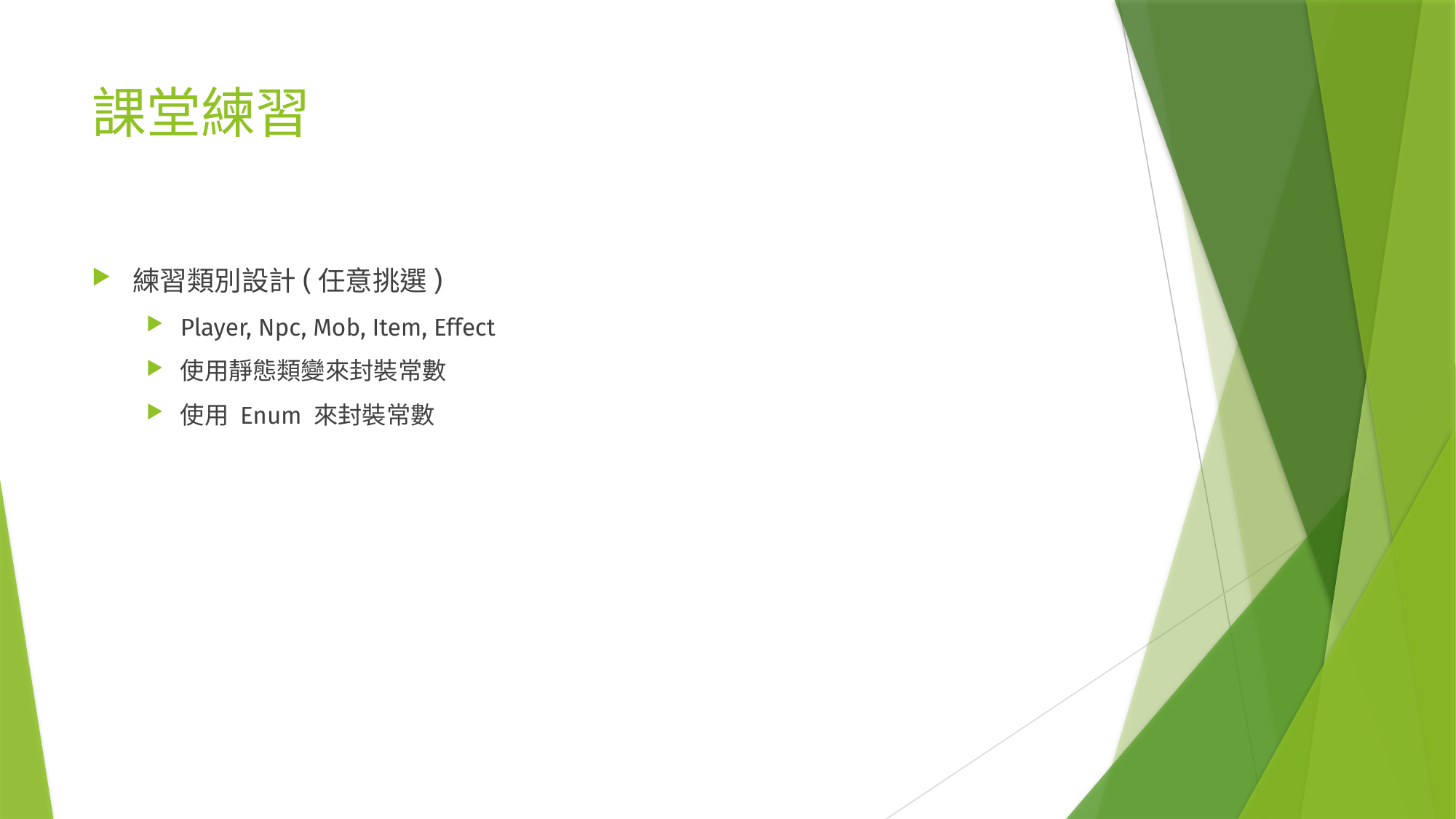

# 課堂練習
練習類別設計(任意挑選)
Player, Npc, Mob, Item, Effect
使用靜態類變來封裝常數
使用 Enum 來封裝常數